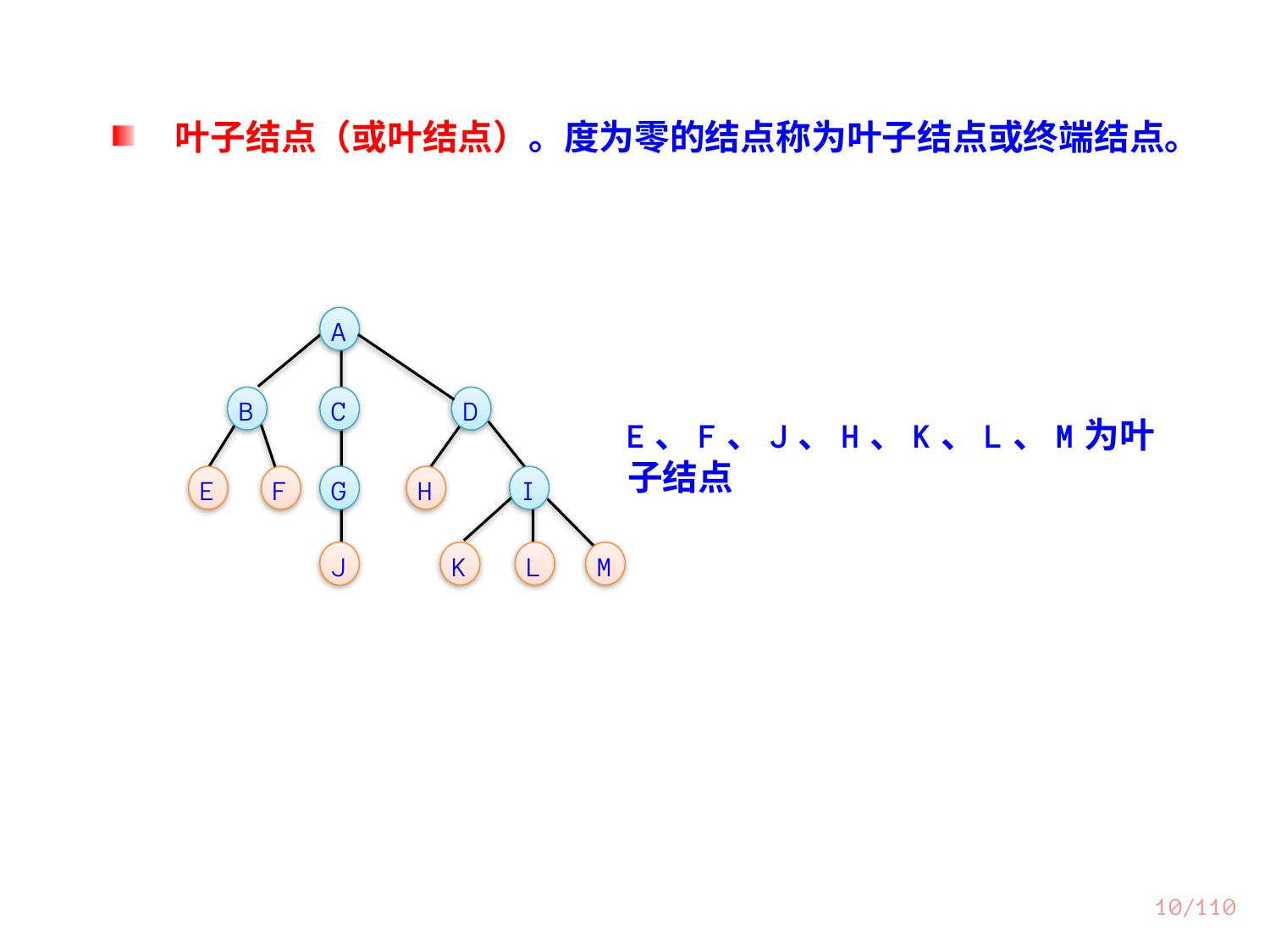

叶子结点（或叶结点）。度为零的结点称为叶子结点或终端结点。
A

B
C
D

G
E
F
H
I

J
K
L
M
E、F、J、H、K、L、M为叶子结点
10/110